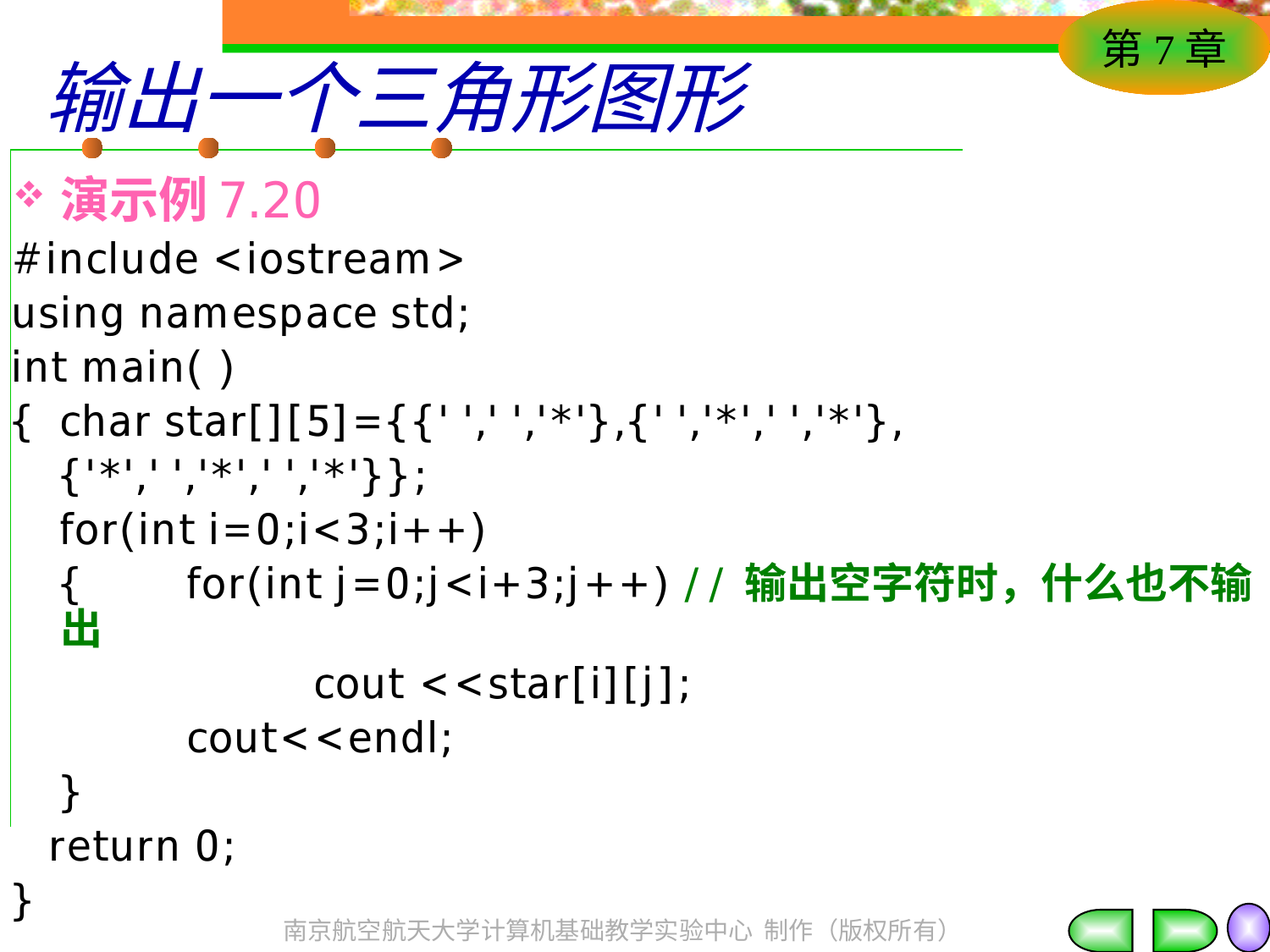

# 输出一个三角形图形
演示例7.20
#include <iostream>
using namespace std;
int main( )
{	char star[][5]={{' ',' ','*'},{' ','*',' ','*'},
	{'*',' ','*',' ','*'}};
	for(int i=0;i<3;i++)
	{	for(int j=0;j<i+3;j++) //输出空字符时，什么也不输出
			cout <<star[i][j];
		cout<<endl;
	}
   return 0;
}